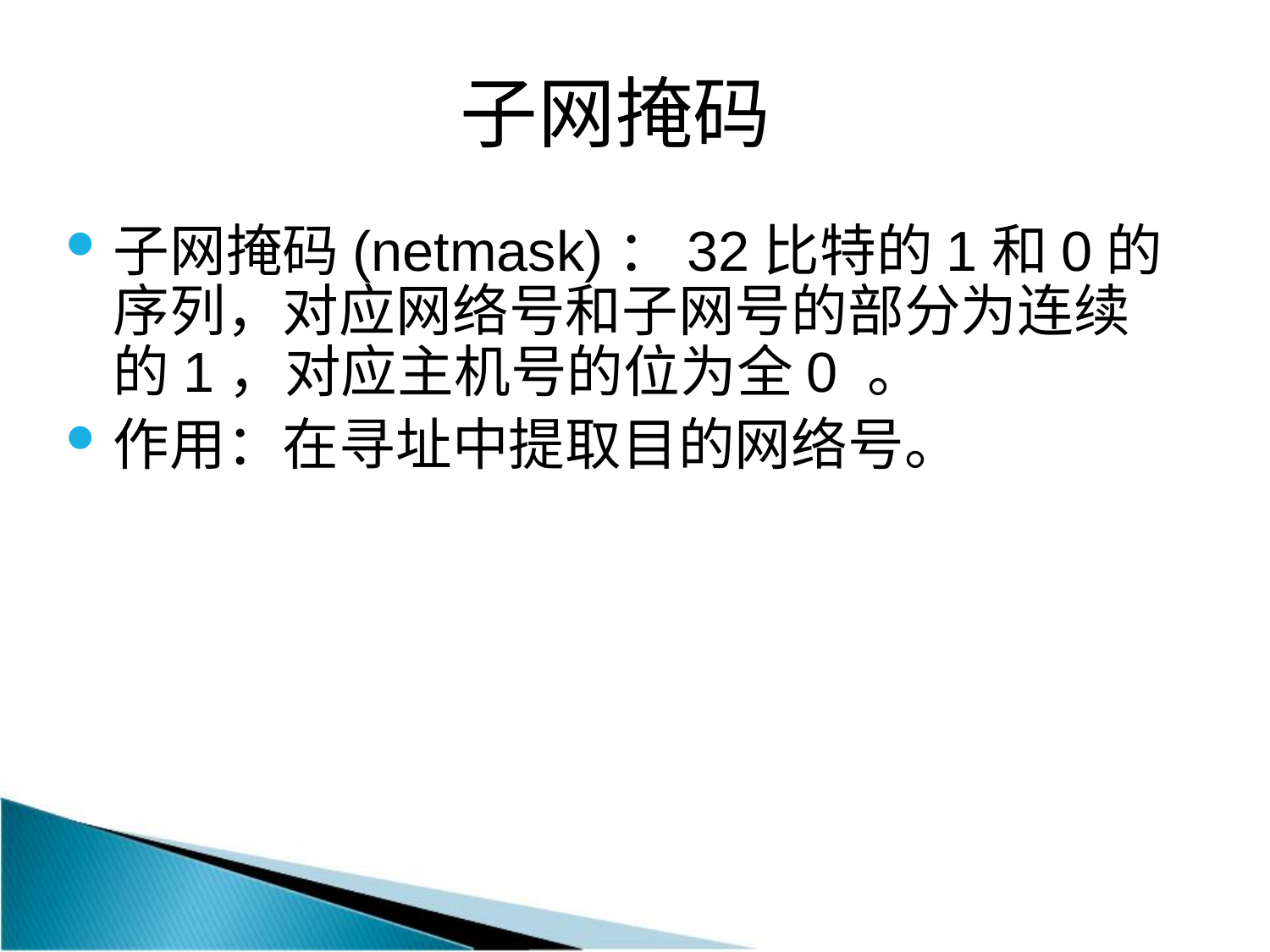

# 子网掩码
子网掩码(netmask)：32比特的1和0的序列，对应网络号和子网号的部分为连续的1，对应主机号的位为全0 。
作用：在寻址中提取目的网络号。